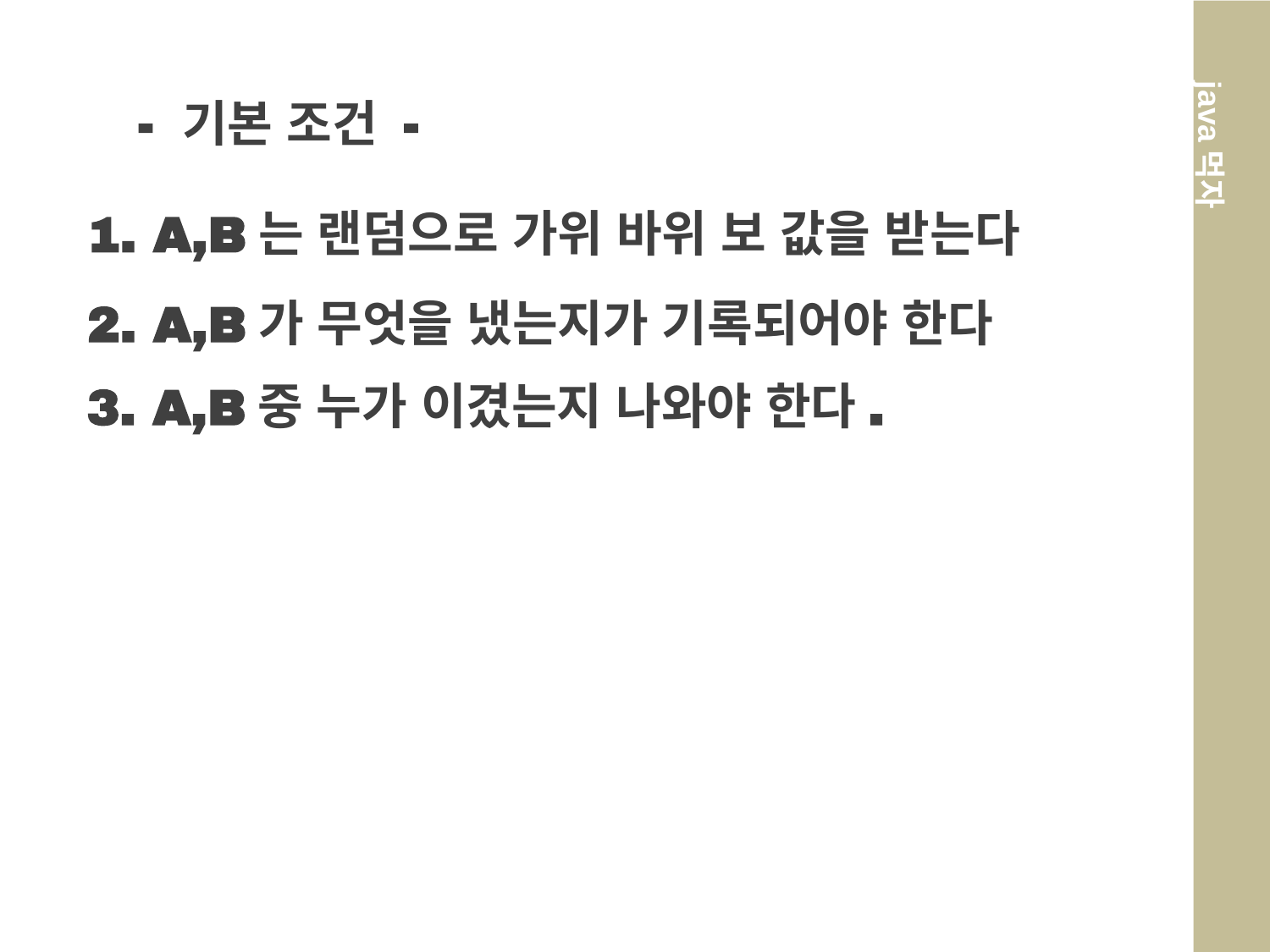

java먹자
- 기본 조건 -
1. A,B는 랜덤으로 가위 바위 보 값을 받는다
2. A,B가 무엇을 냈는지가 기록되어야 한다
3. A,B중 누가 이겼는지 나와야 한다.